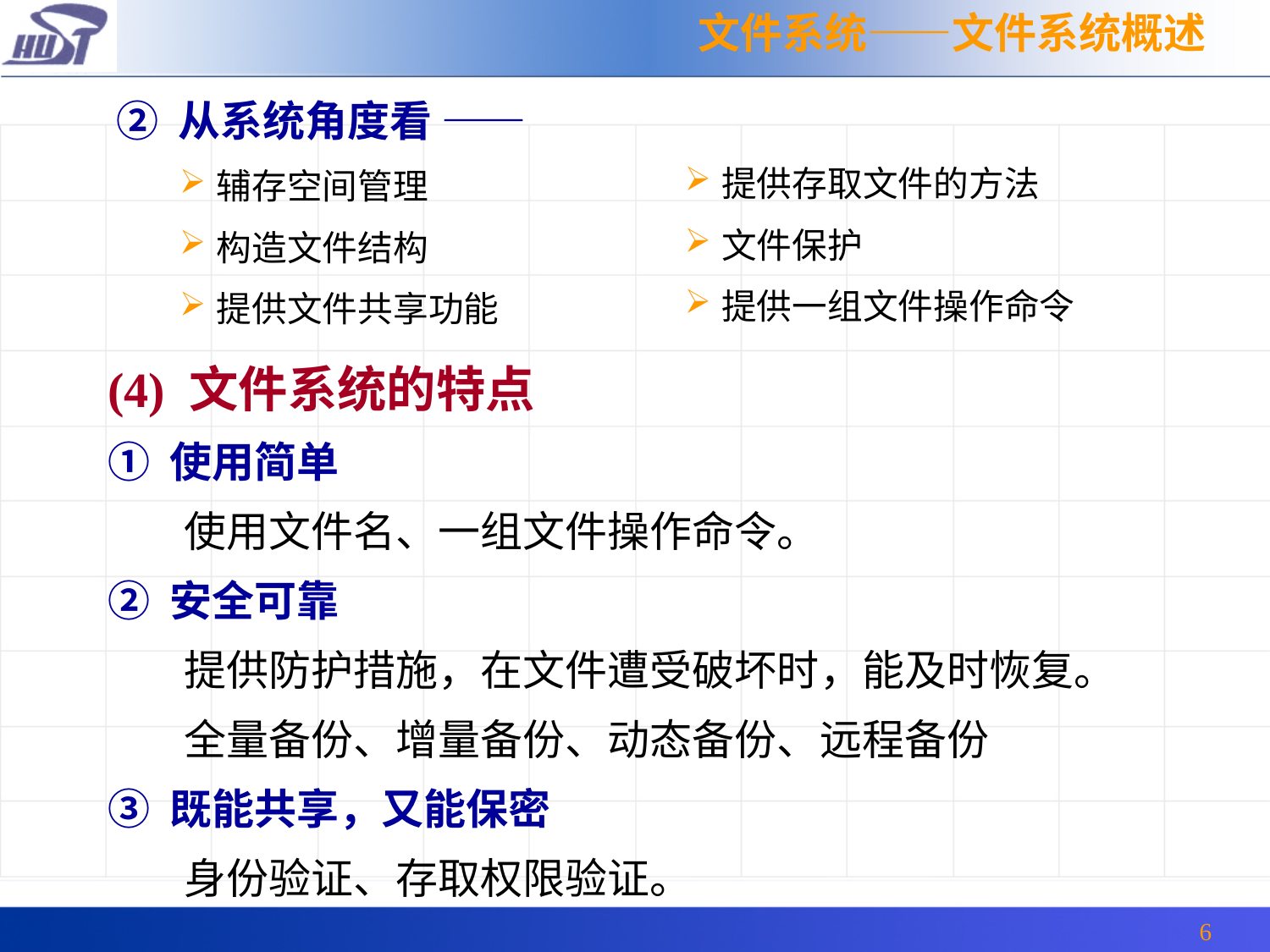

文件系统——文件系统概述
② 从系统角度看 ——
辅存空间管理
构造文件结构
提供文件共享功能
提供存取文件的方法
文件保护
提供一组文件操作命令
(4) 文件系统的特点
① 使用简单
       使用文件名、一组文件操作命令。
② 安全可靠
       提供防护措施，在文件遭受破坏时，能及时恢复。
       全量备份、增量备份、动态备份、远程备份
③ 既能共享，又能保密
       身份验证、存取权限验证。
6